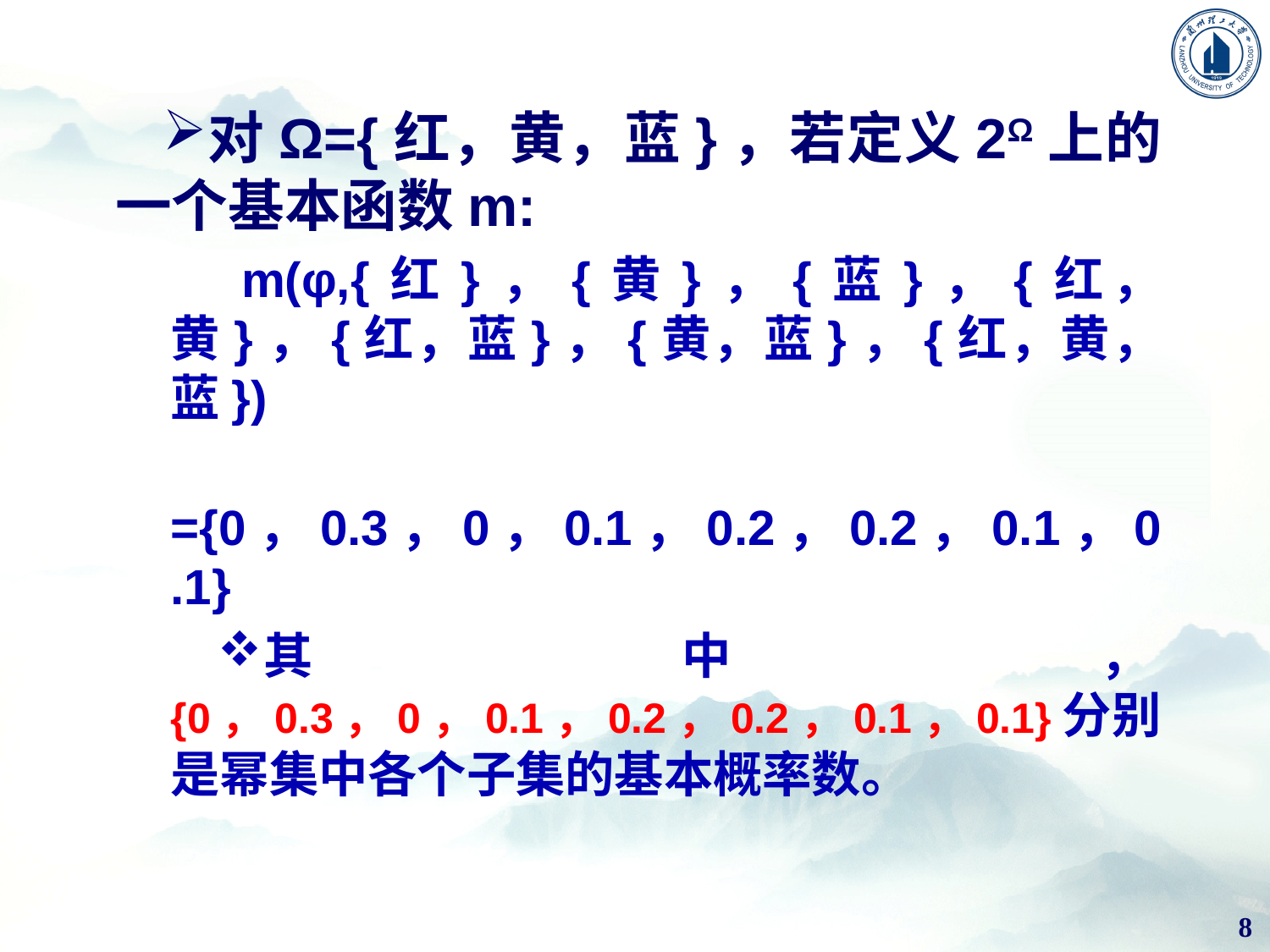

对Ω={红，黄，蓝}，若定义2Ω上的一个基本函数m:
 m(φ,{红}，{黄}，{蓝}，{红，黄}，{红，蓝}，{黄，蓝}，{红，黄，蓝})
 ={0，0.3，0，0.1，0.2，0.2，0.1，0.1}
其中，{0，0.3，0，0.1，0.2，0.2，0.1，0.1}分别是幂集中各个子集的基本概率数。
8